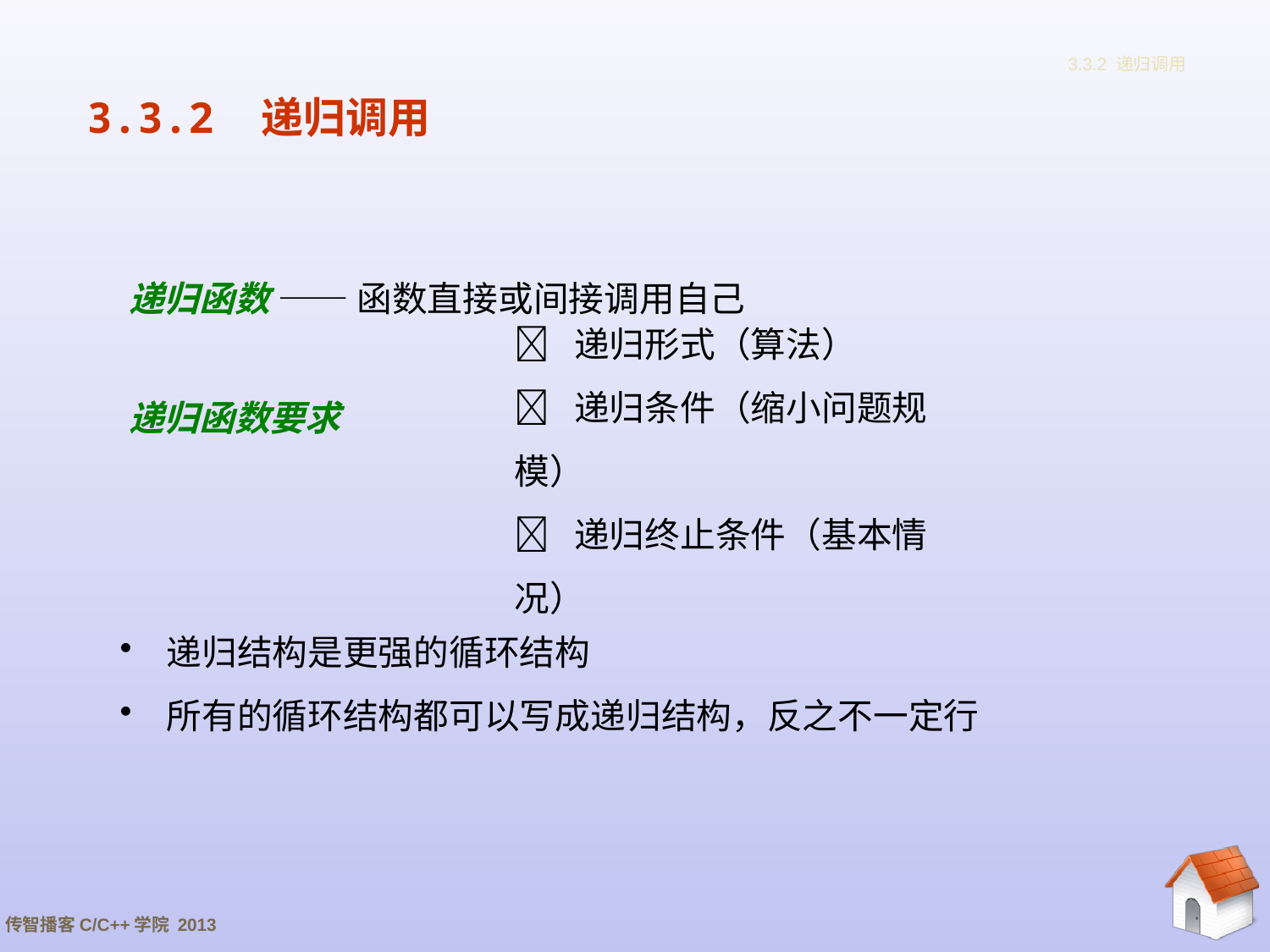

# 3.3.2 递归调用
3.3.2	递归调用
递归函数 —— 函数直接或间接调用自己
递归函数要求
•  递归形式（算法）
•  递归条件（缩小问题规模）
•  递归终止条件（基本情况）
 递归结构是更强的循环结构
 所有的循环结构都可以写成递归结构，反之不一定行